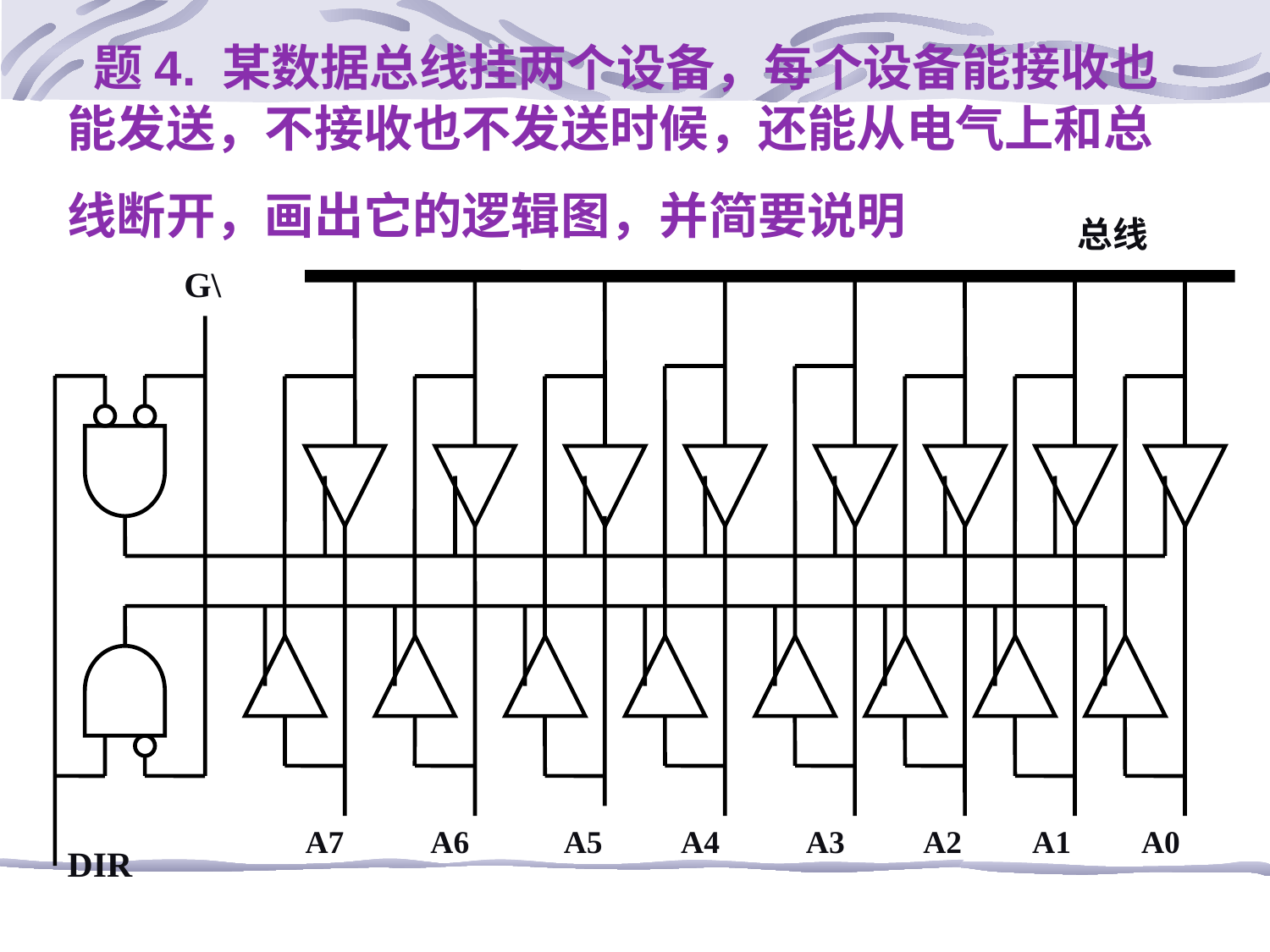

# 题4. 某数据总线挂两个设备，每个设备能接收也能发送，不接收也不发送时候，还能从电气上和总线断开，画出它的逻辑图，并简要说明
总线
   G\

 A7           A6            A5          A4           A3          A2         A1         A0
DIR